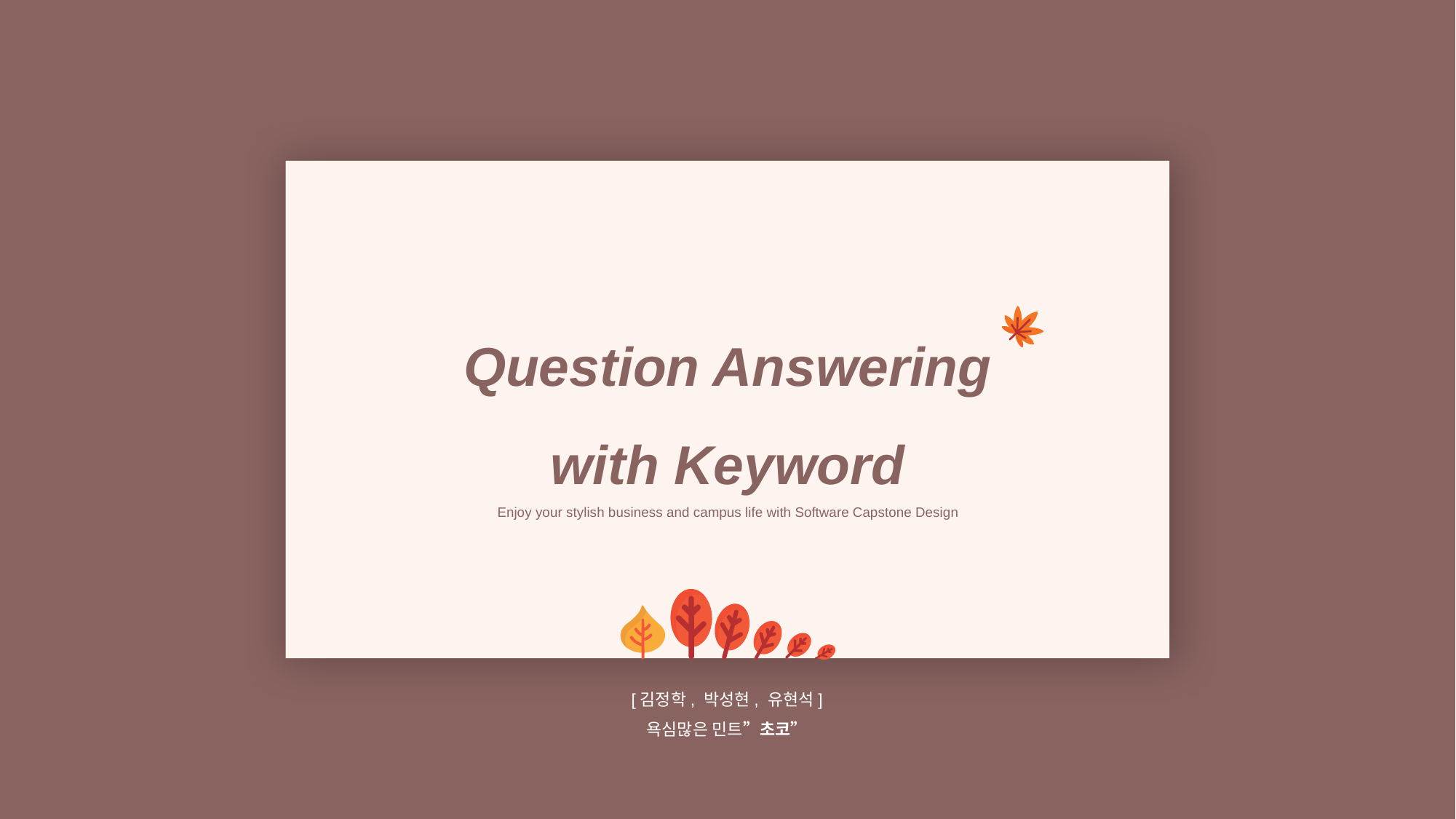

Question Answering
with Keyword
Enjoy your stylish business and campus life with Software Capstone Design

[김정학, 박성현, 유현석]
욕심많은 민트”초코”